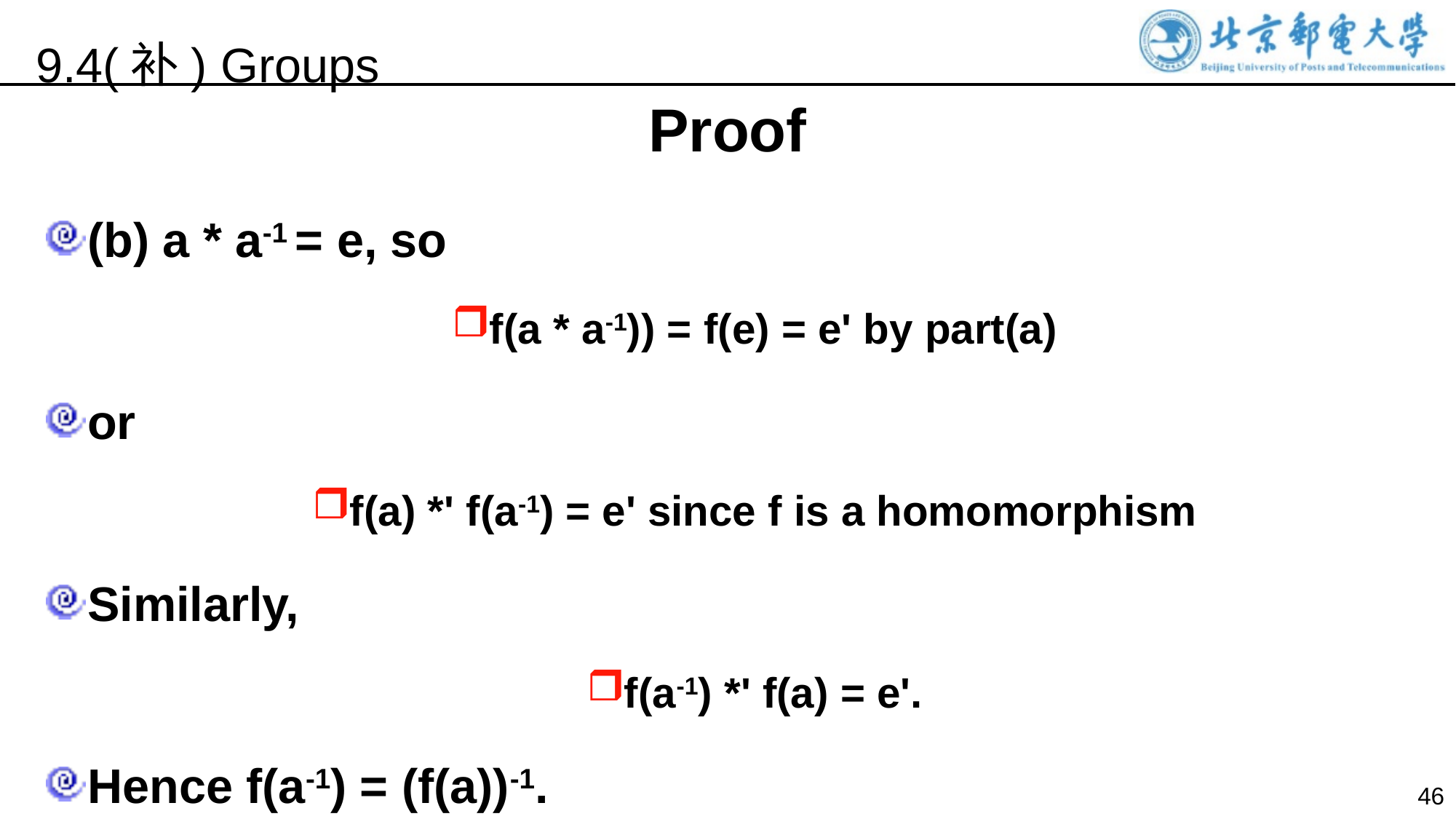

9.4(补) Groups
Proof
(b) a * a-1 = e, so
f(a * a-1)) = f(e) = e' by part(a)
or
f(a) *' f(a-1) = e' since f is a homomorphism
Similarly,
f(a-1) *' f(a) = e'.
Hence f(a-1) = (f(a))-1.